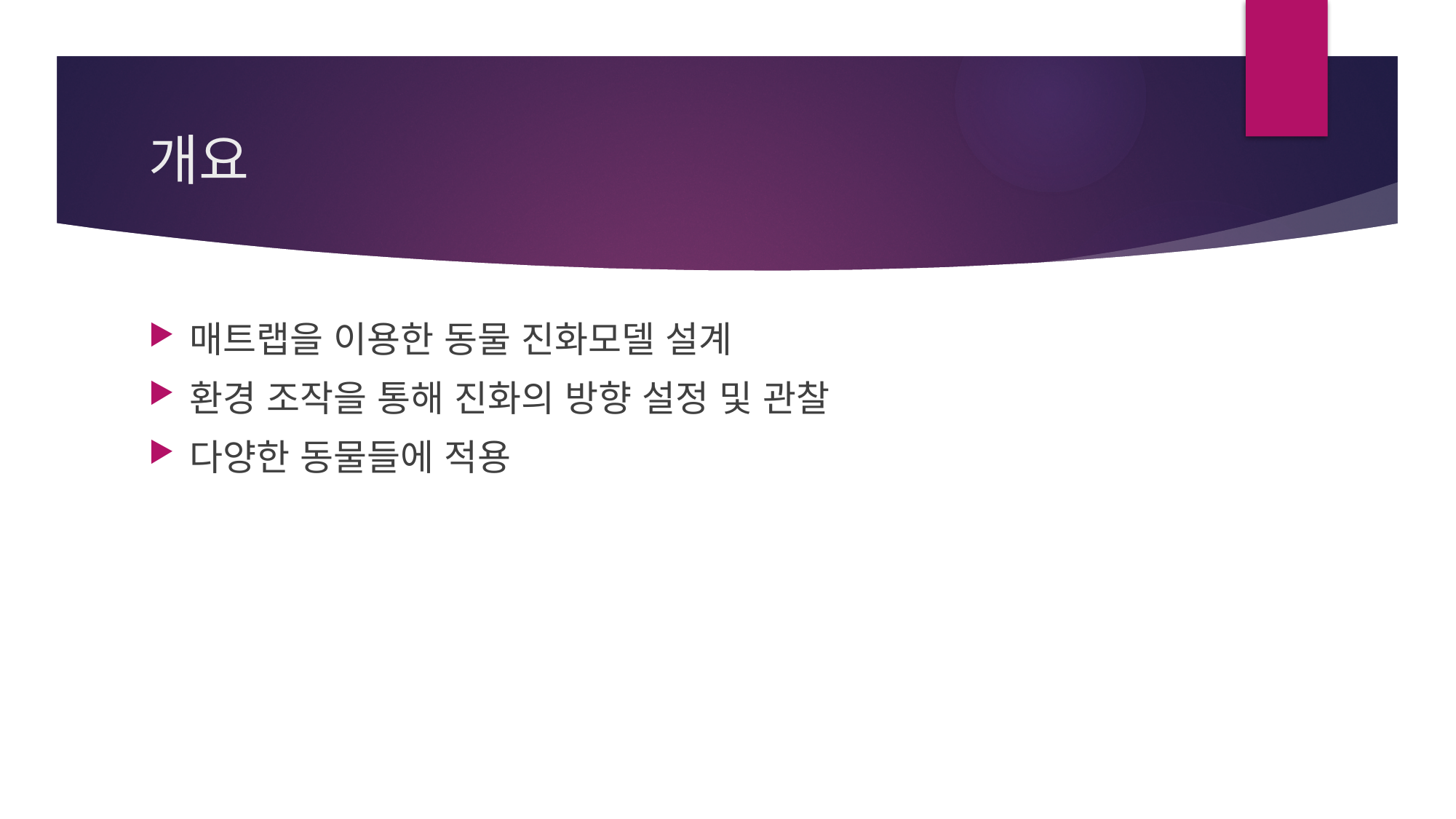

# 개요
매트랩을 이용한 동물 진화모델 설계
환경 조작을 통해 진화의 방향 설정 및 관찰
다양한 동물들에 적용